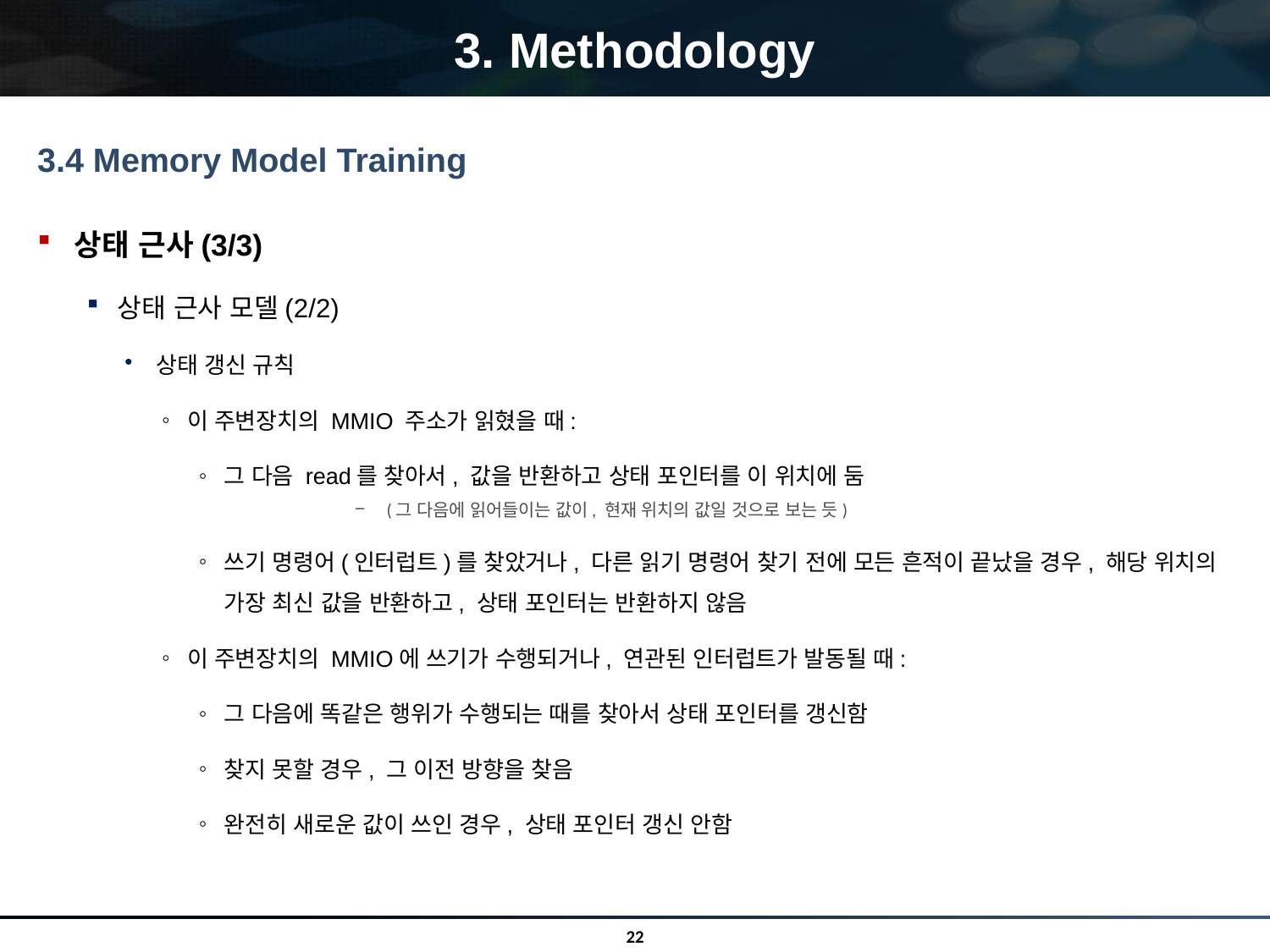

# 3. Methodology
3.4 Memory Model Training
상태 근사(3/3)
상태 근사 모델(2/2)
상태 갱신 규칙
이 주변장치의 MMIO 주소가 읽혔을 때:
그 다음 read를 찾아서, 값을 반환하고 상태 포인터를 이 위치에 둠
(그 다음에 읽어들이는 값이, 현재 위치의 값일 것으로 보는 듯)
쓰기 명령어(인터럽트)를 찾았거나, 다른 읽기 명령어 찾기 전에 모든 흔적이 끝났을 경우, 해당 위치의 가장 최신 값을 반환하고, 상태 포인터는 반환하지 않음
이 주변장치의 MMIO에 쓰기가 수행되거나, 연관된 인터럽트가 발동될 때:
그 다음에 똑같은 행위가 수행되는 때를 찾아서 상태 포인터를 갱신함
찾지 못할 경우, 그 이전 방향을 찾음
완전히 새로운 값이 쓰인 경우, 상태 포인터 갱신 안함